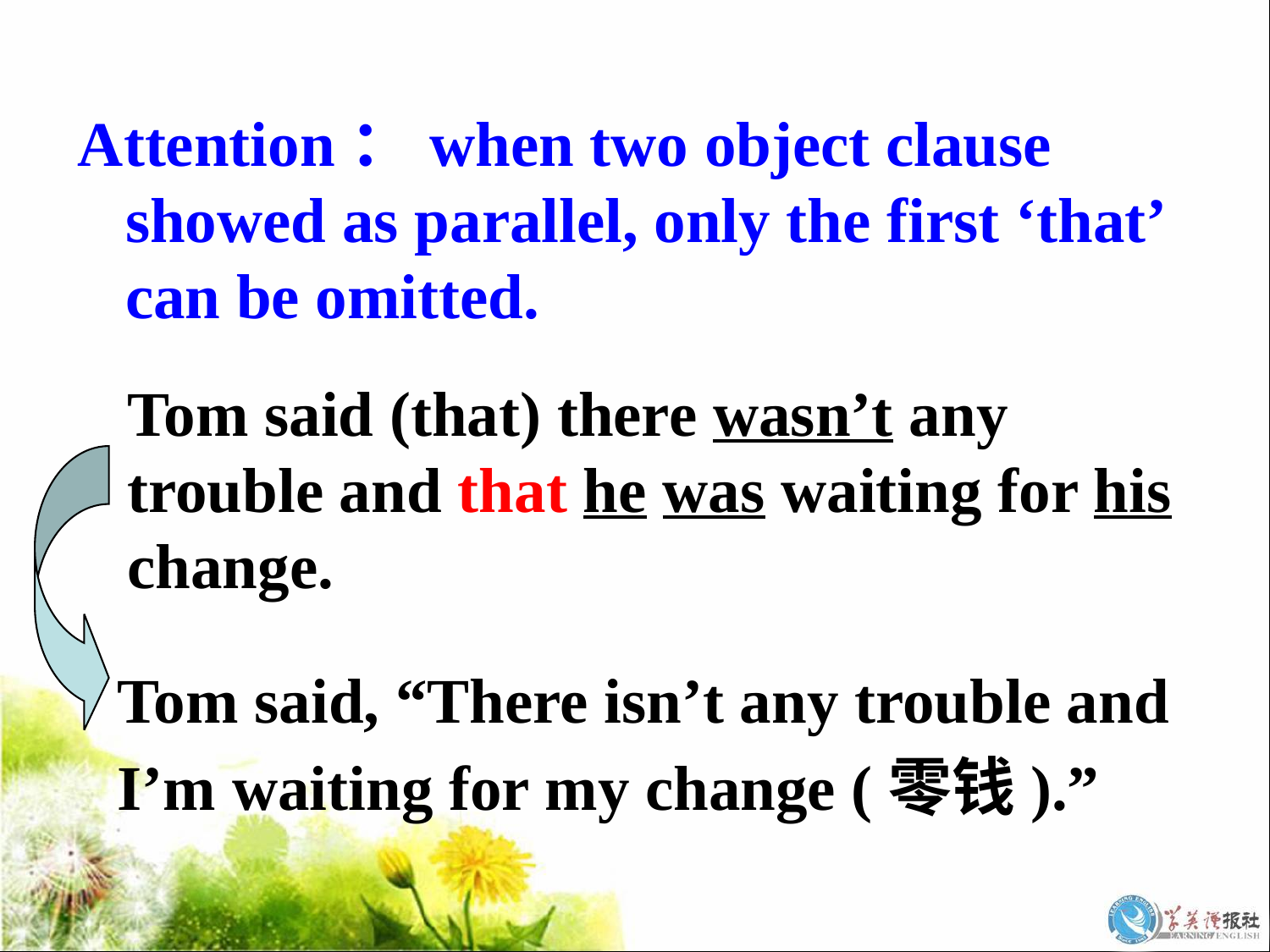

Attention：when two object clause showed as parallel, only the first ‘that’ can be omitted.
Tom said (that) there wasn’t any trouble and that he was waiting for his change.

Tom said, “There isn’t any trouble and
I’m waiting for my change (零钱).”